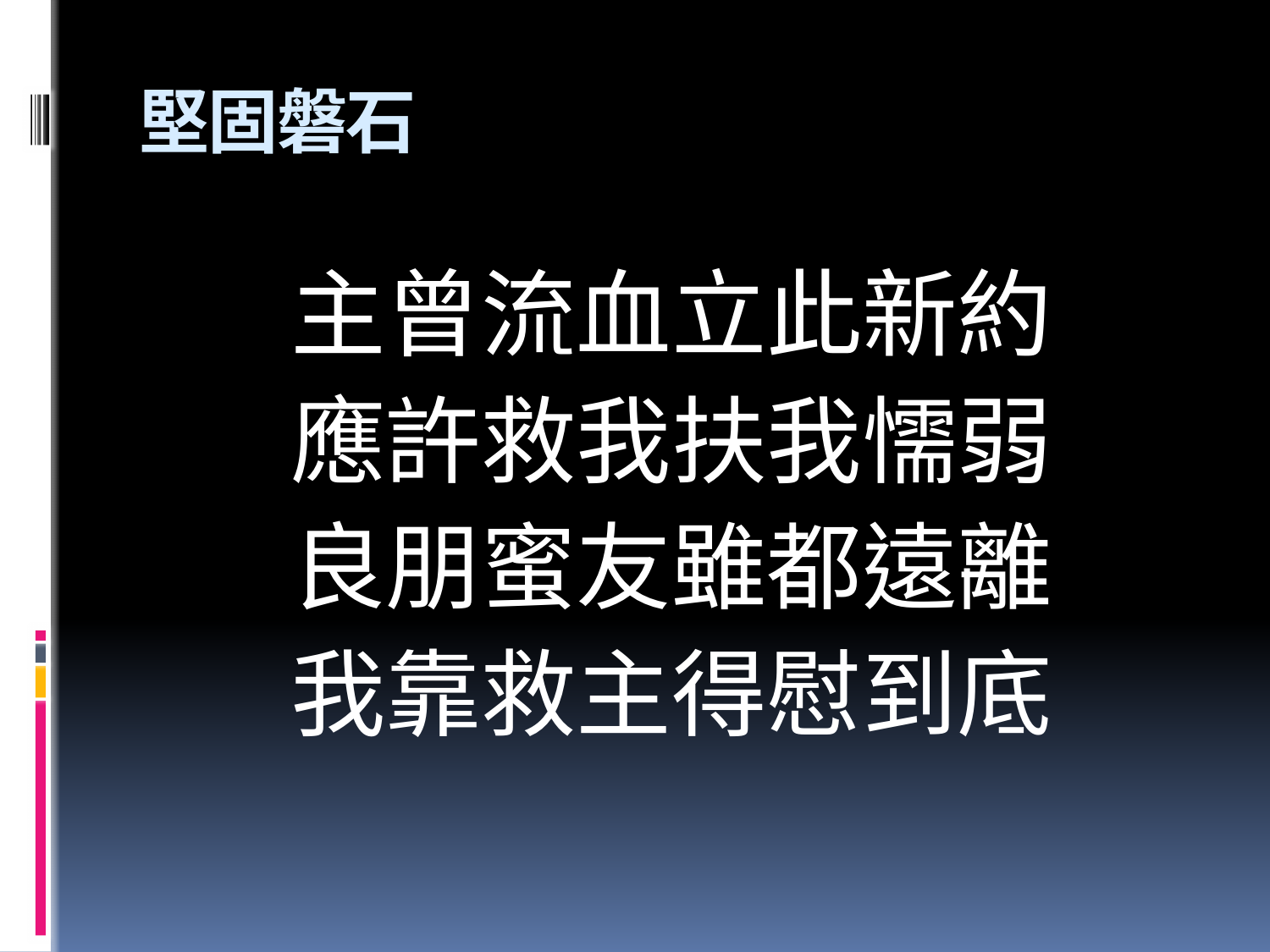

# 堅固磐石
主曾流血立此新約
應許救我扶我懦弱
良朋蜜友雖都遠離
我靠救主得慰到底